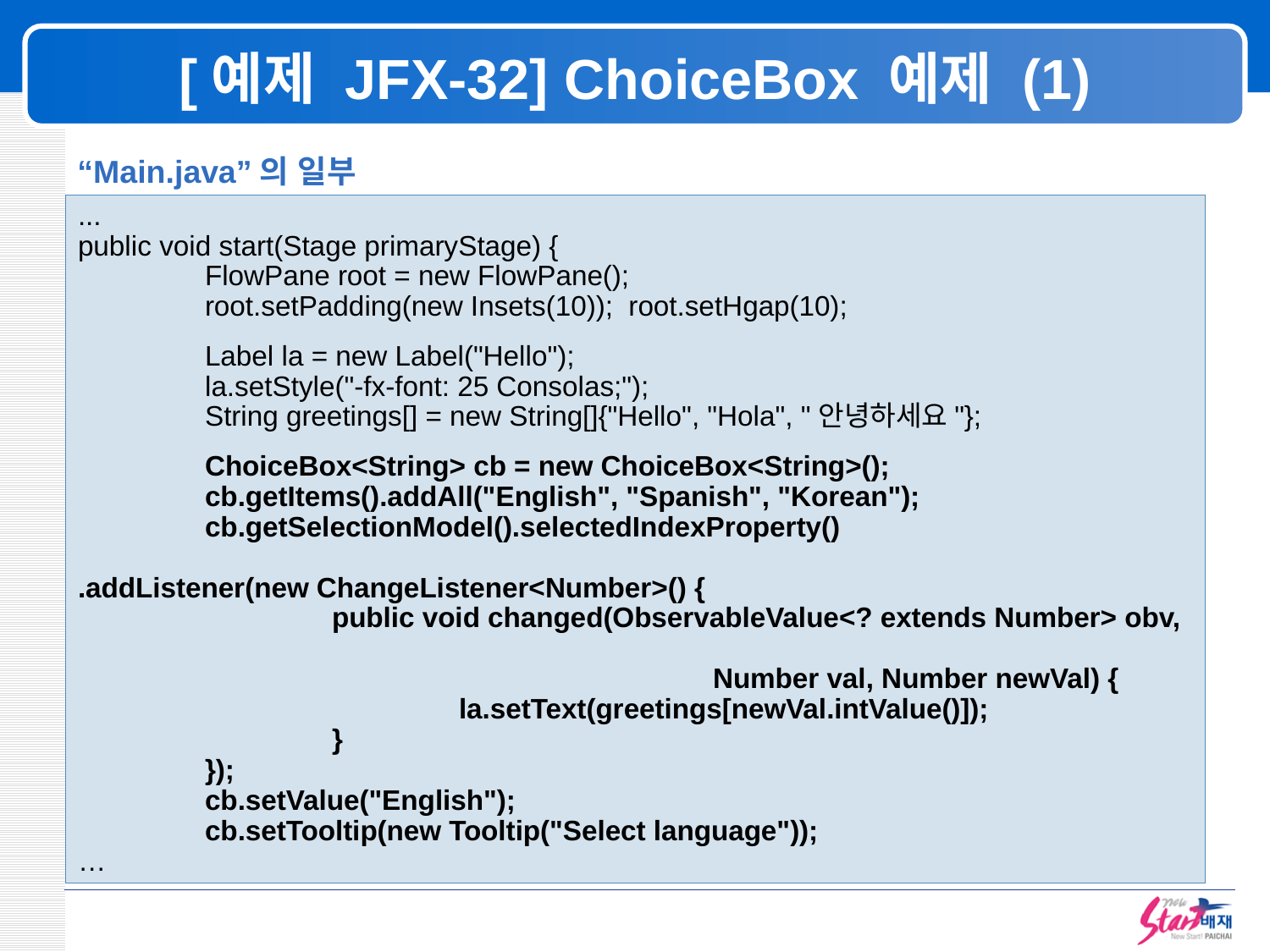

# [예제 JFX-32] ChoiceBox 예제 (1)
“Main.java”의 일부
...
public void start(Stage primaryStage) {
	FlowPane root = new FlowPane();
	root.setPadding(new Insets(10));  root.setHgap(10);

	Label la = new Label("Hello");
	la.setStyle("-fx-font: 25 Consolas;");
	String greetings[] = new String[]{"Hello", "Hola", "안녕하세요"};

	ChoiceBox<String> cb = new ChoiceBox<String>();
	cb.getItems().addAll("English", "Spanish", "Korean");
	cb.getSelectionModel().selectedIndexProperty()
							.addListener(new ChangeListener<Number>() {
		public void changed(ObservableValue<? extends Number> obv,
													Number val, Number newVal) {
			la.setText(greetings[newVal.intValue()]);
		}
	});
	cb.setValue("English");
	cb.setTooltip(new Tooltip("Select language"));
…